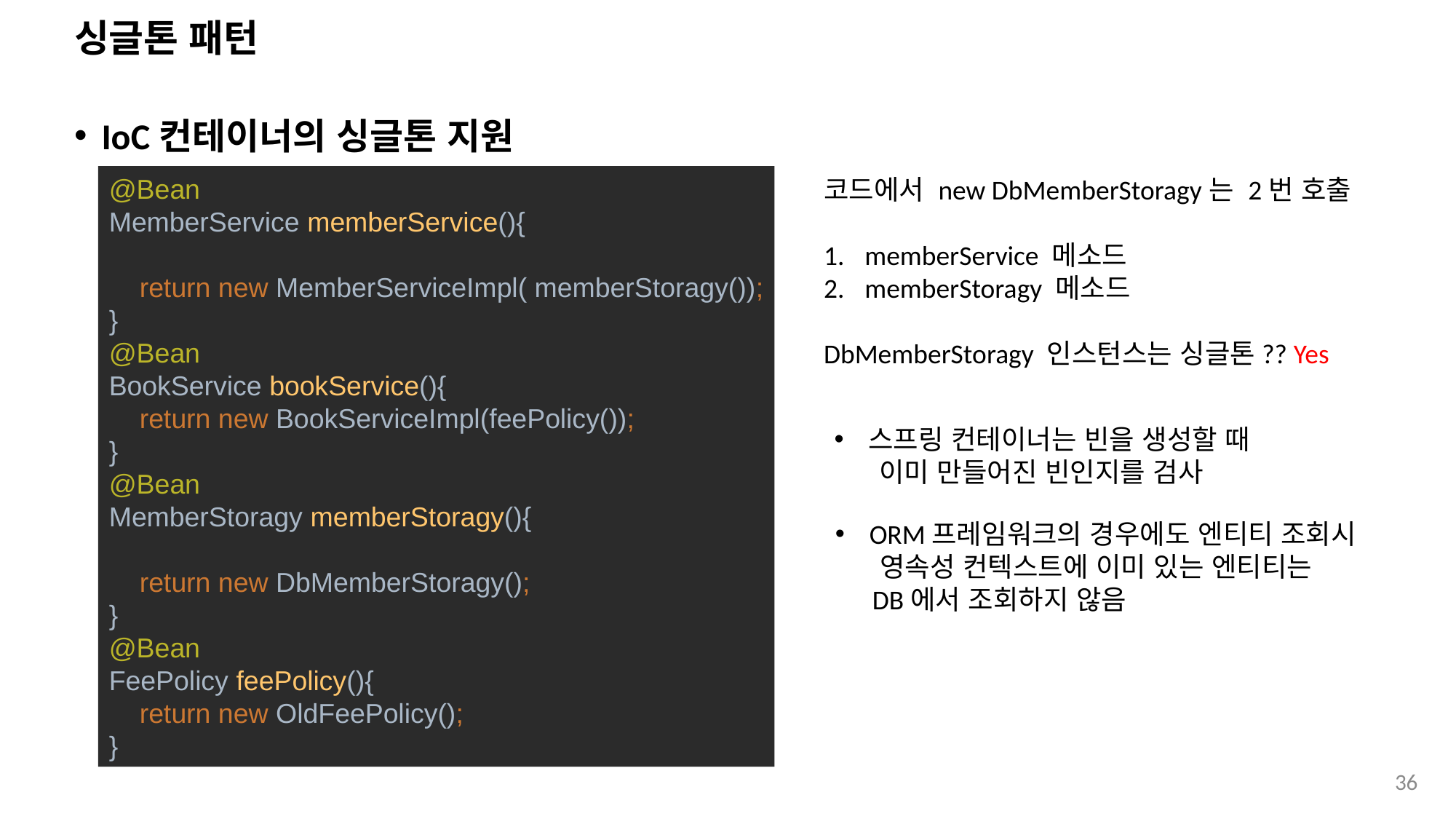

# 싱글톤 패턴
IoC컨테이너의 싱글톤 지원

@Bean
MemberService memberService(){
    return new MemberServiceImpl( memberStoragy());
}
@Bean
BookService bookService(){
    return new BookServiceImpl(feePolicy());
}
@Bean
MemberStoragy memberStoragy(){
    return new DbMemberStoragy();
}
@Bean
FeePolicy feePolicy(){
    return new OldFeePolicy();
}
코드에서 new DbMemberStoragy는 2번 호출

memberService 메소드
memberStoragy 메소드

DbMemberStoragy 인스턴스는 싱글톤?? Yes
스프링 컨테이너는 빈을 생성할 때
     이미 만들어진 빈인지를 검사
ORM프레임워크의 경우에도 엔티티 조회시
     영속성 컨텍스트에 이미 있는 엔티티는
      DB에서 조회하지 않음
36